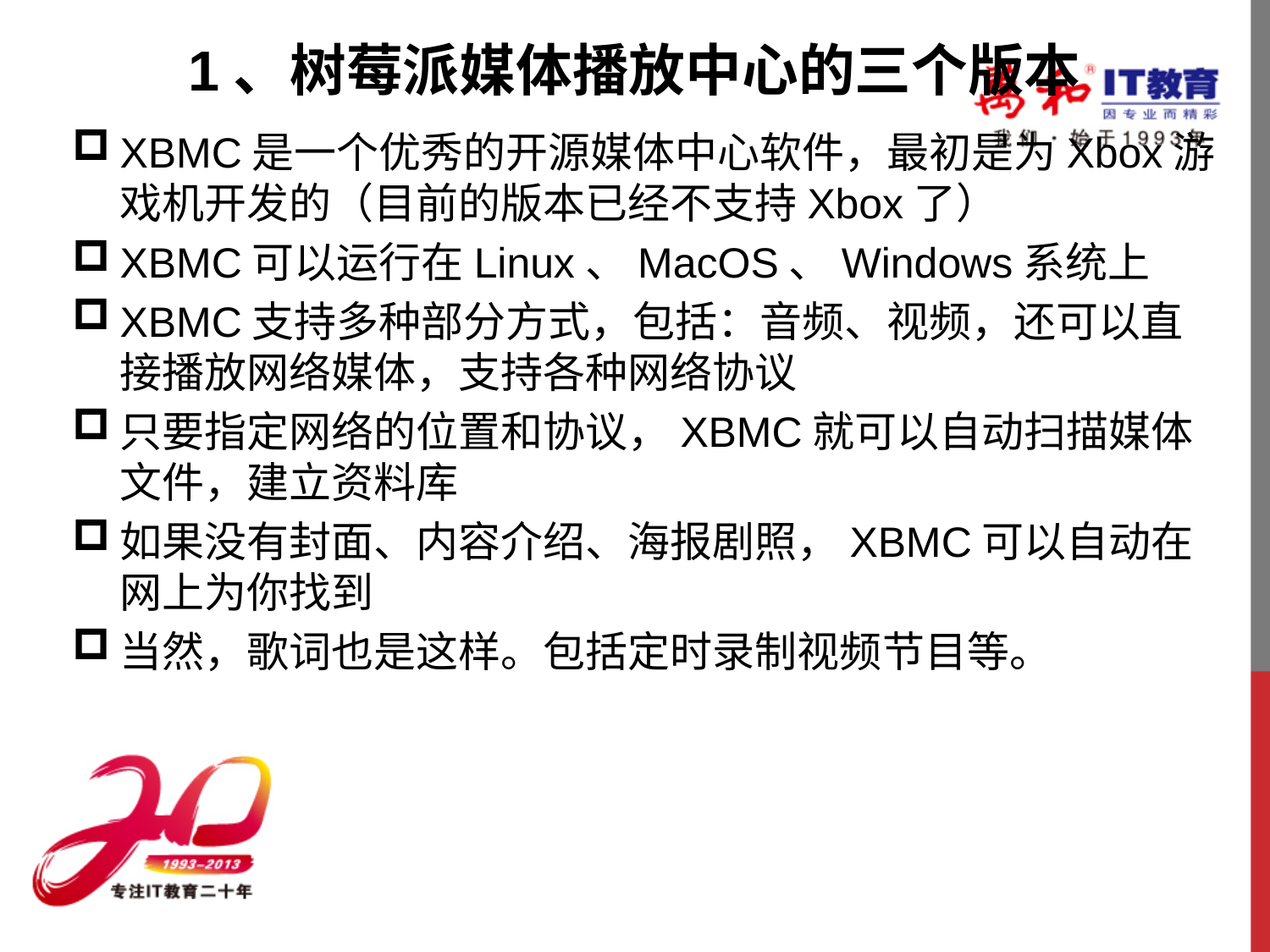

# 1、树莓派媒体播放中心的三个版本
XBMC是一个优秀的开源媒体中心软件，最初是为Xbox游戏机开发的（目前的版本已经不支持Xbox了）
XBMC可以运行在Linux、MacOS、Windows系统上
XBMC支持多种部分方式，包括：音频、视频，还可以直接播放网络媒体，支持各种网络协议
只要指定网络的位置和协议，XBMC就可以自动扫描媒体文件，建立资料库
如果没有封面、内容介绍、海报剧照，XBMC可以自动在网上为你找到
当然，歌词也是这样。包括定时录制视频节目等。